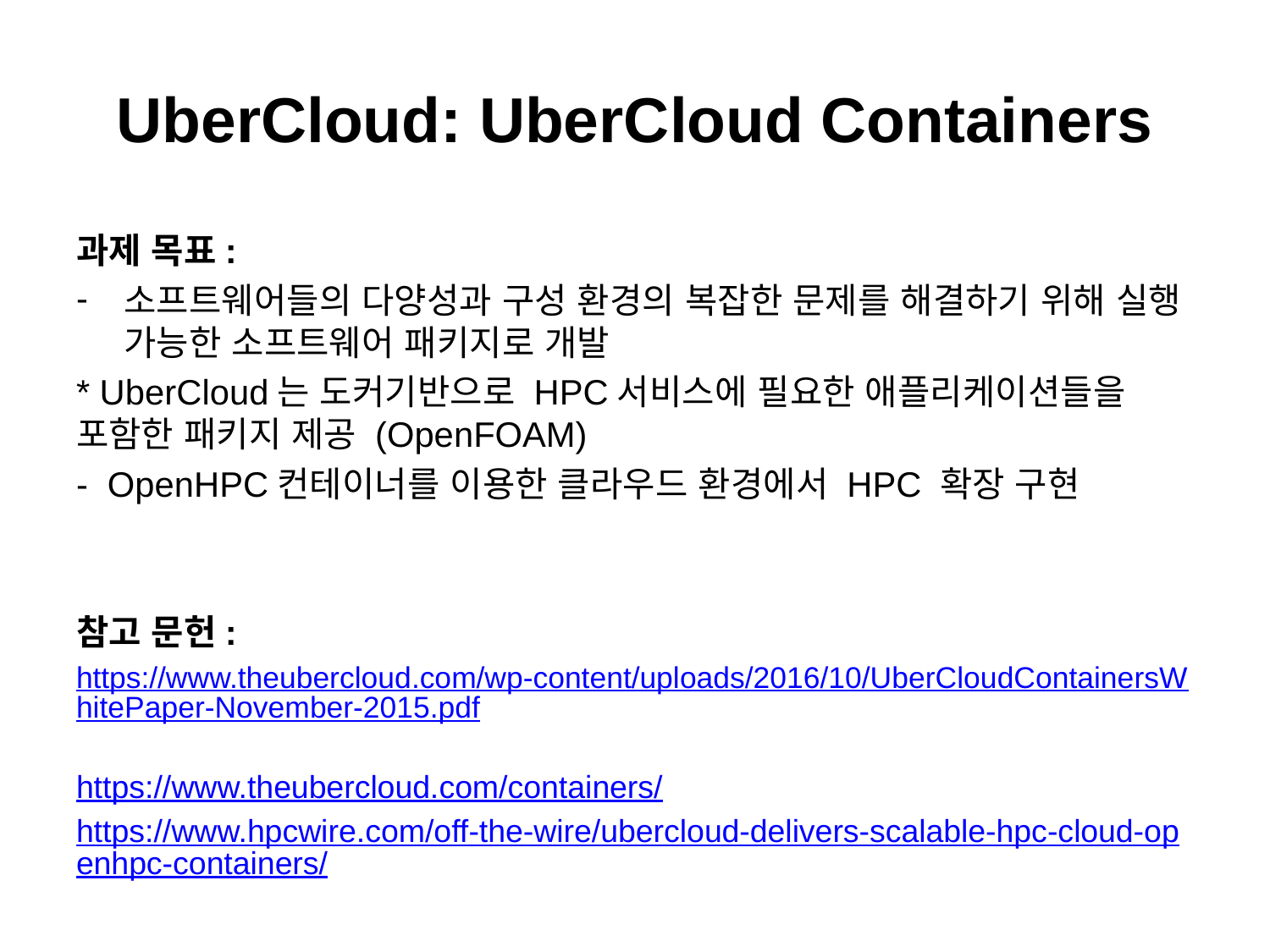

# UberCloud: UberCloud Containers
과제 목표:
소프트웨어들의 다양성과 구성 환경의 복잡한 문제를 해결하기 위해 실행 가능한 소프트웨어 패키지로 개발
* UberCloud는 도커기반으로 HPC서비스에 필요한 애플리케이션들을 포함한 패키지 제공 (OpenFOAM)
-  OpenHPC컨테이너를 이용한 클라우드 환경에서 HPC 확장 구현

참고 문헌:
https://www.theubercloud.com/wp-content/uploads/2016/10/UberCloudContainersWhitePaper-November-2015.pdf
https://www.theubercloud.com/containers/
https://www.hpcwire.com/off-the-wire/ubercloud-delivers-scalable-hpc-cloud-openhpc-containers/